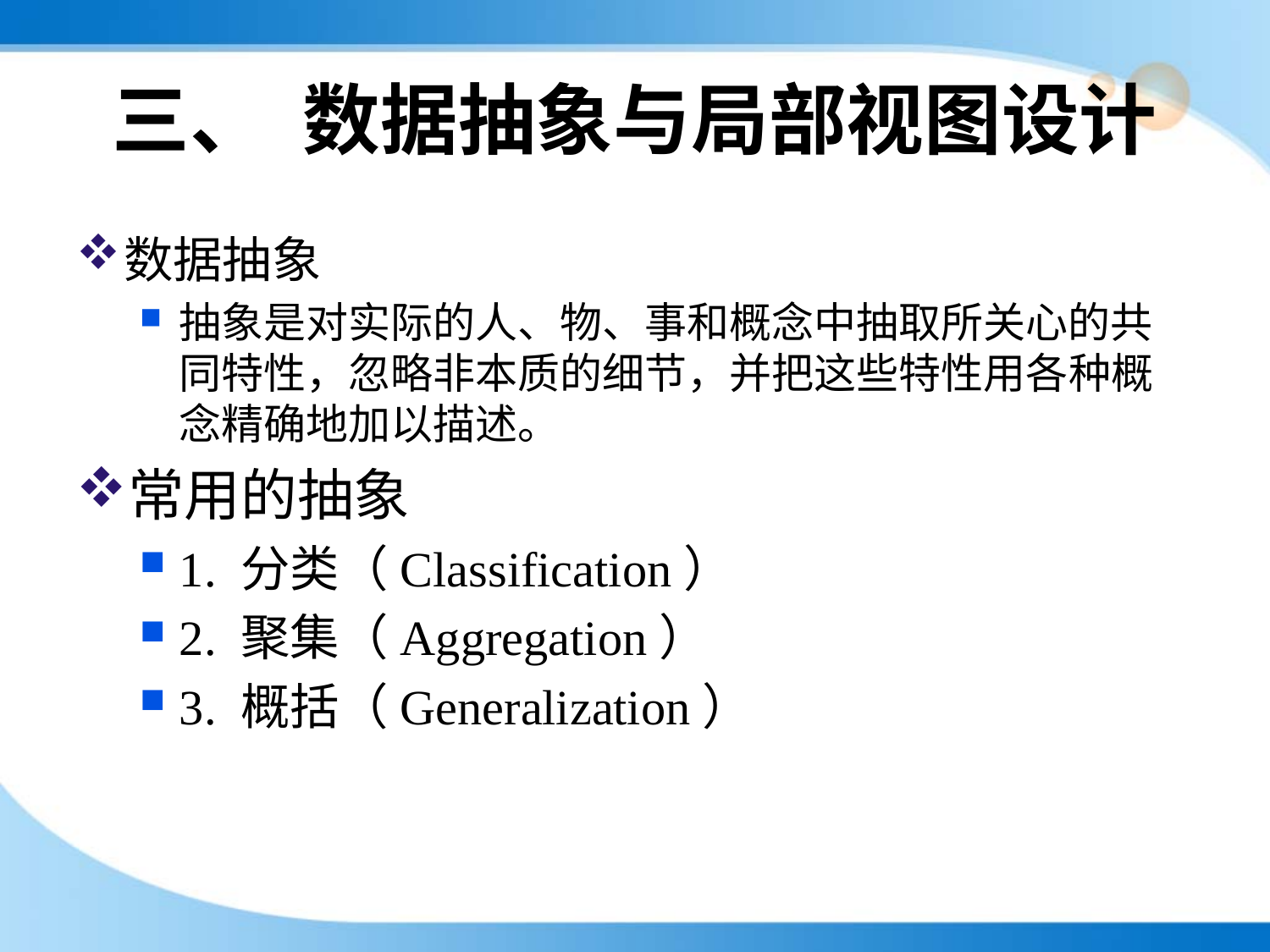

# 三、  数据抽象与局部视图设计
数据抽象
抽象是对实际的人、物、事和概念中抽取所关心的共同特性，忽略非本质的细节，并把这些特性用各种概念精确地加以描述。
常用的抽象
1. 分类（Classification）
2. 聚集（Aggregation）
3. 概括（Generalization）